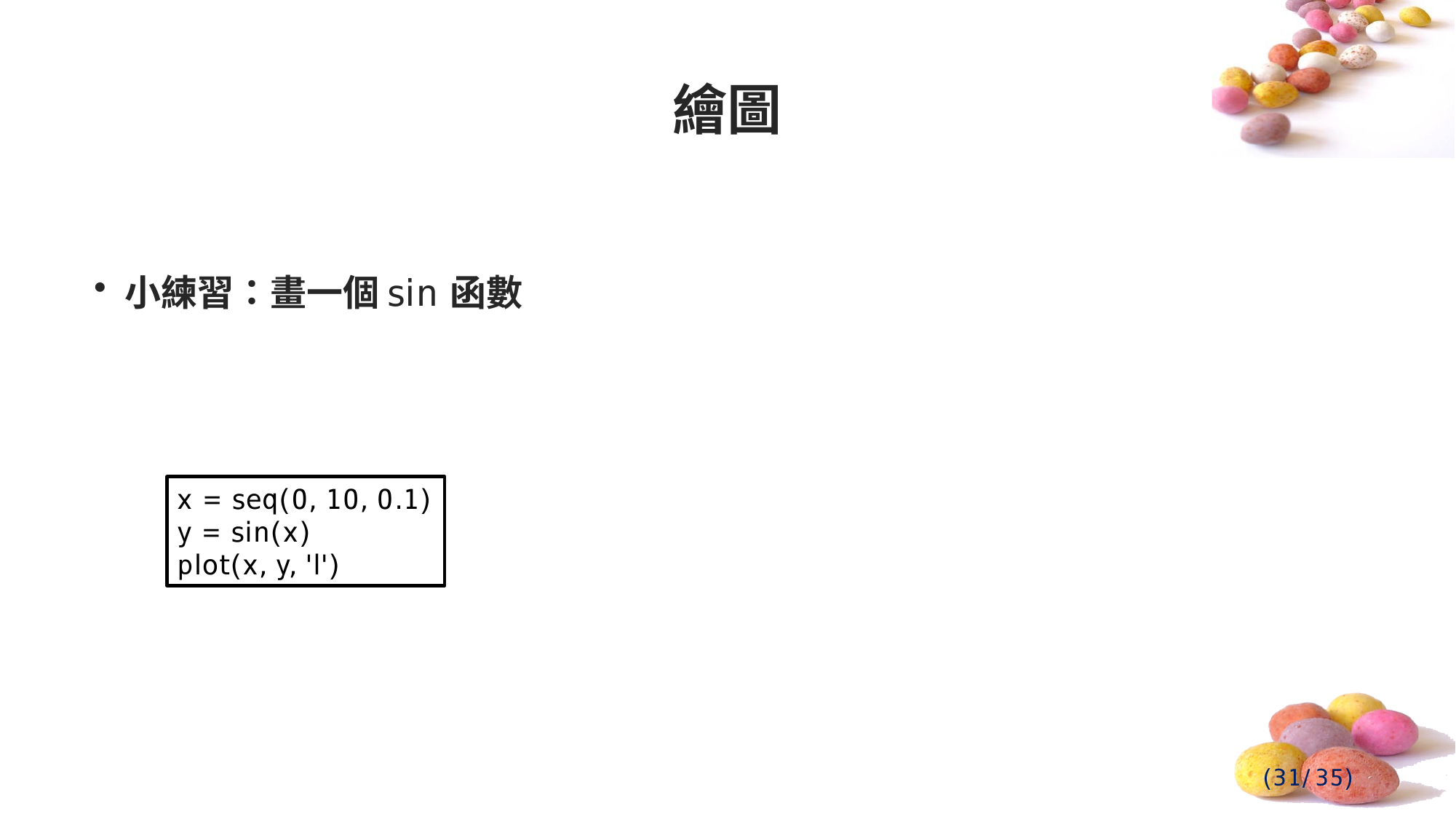

# 繪圖

小練習：畫一個sin函數
x = seq(0, 10, 0.1)
y = sin(x)
plot(x, y, 'l')